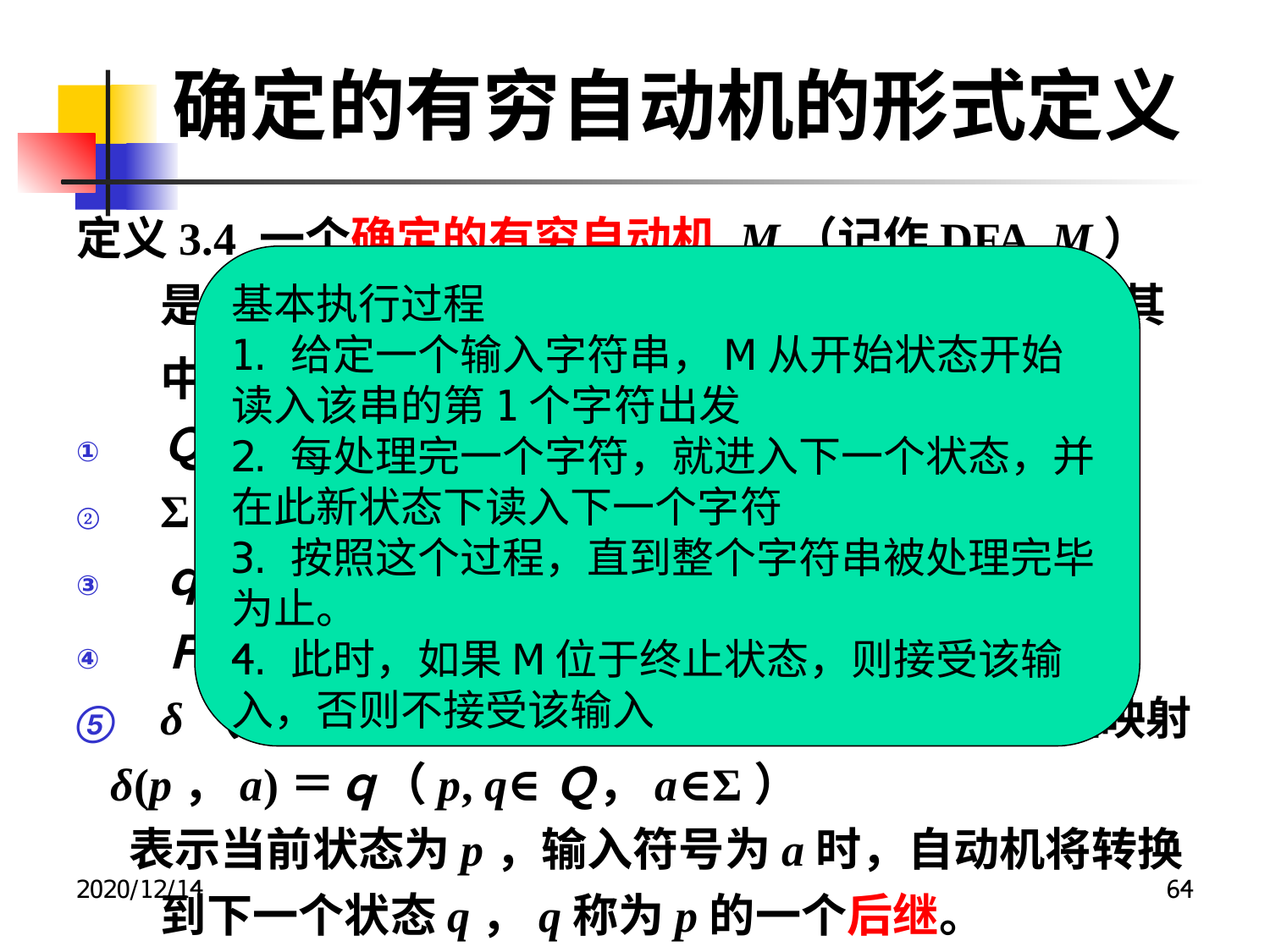

确定的有穷自动机的形式定义
定义3.4 一个确定的有穷自动机 M（记作DFA  M）是一个五元组Ｍ＝（Ｑ，Σ，δ，ｑ0，Ｆ），其中
Ｑ是一个有穷状态集合。
Σ是一个字母表，它的每个元素称为输入符号。
ｑ0∈Ｑ，ｑ0  称为初始状态。
Ｆ⊆Ｑ，Ｆ称为终止状态集合。
δ（状态转移函数）是一个从Ｑ×Σ到Ｑ的单值映射
   δ(p，a)＝ｑ（p, q∈Ｑ，a∈Σ）
    表示当前状态为p，输入符号为a时，自动机将转换到下一个状态q，q称为p的一个后继。
基本执行过程
1. 给定一个输入字符串，M从开始状态开始读入该串的第1个字符出发
2. 每处理完一个字符，就进入下一个状态，并在此新状态下读入下一个字符
3. 按照这个过程，直到整个字符串被处理完毕为止。
4. 此时，如果M位于终止状态，则接受该输入，否则不接受该输入
2020/12/14
64